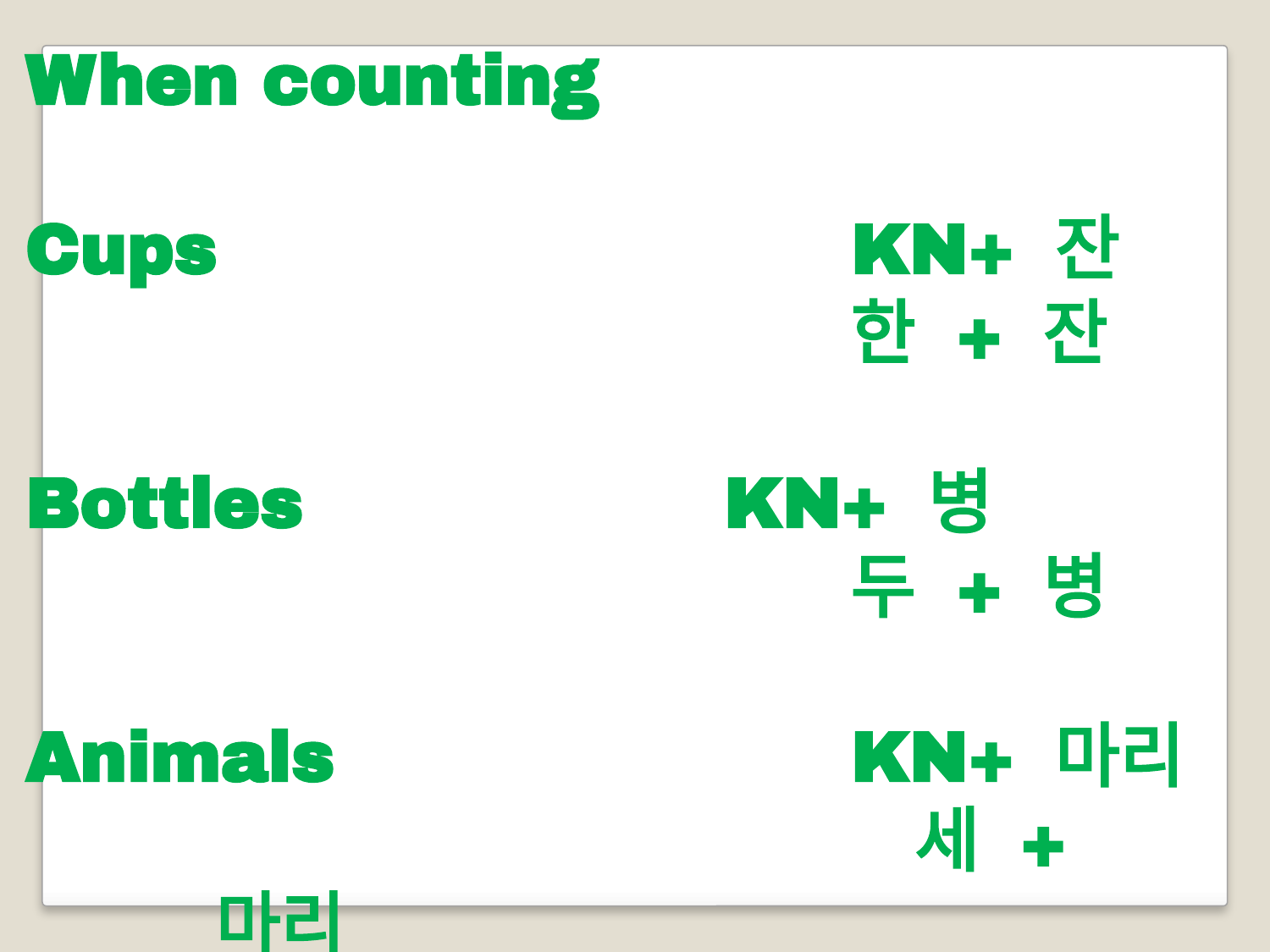

When counting

Cups					KN+ 잔
						한 + 잔

Bottles				KN+ 병
						두 + 병

Animals 	 			KN+ 마리
						  세 + 마리